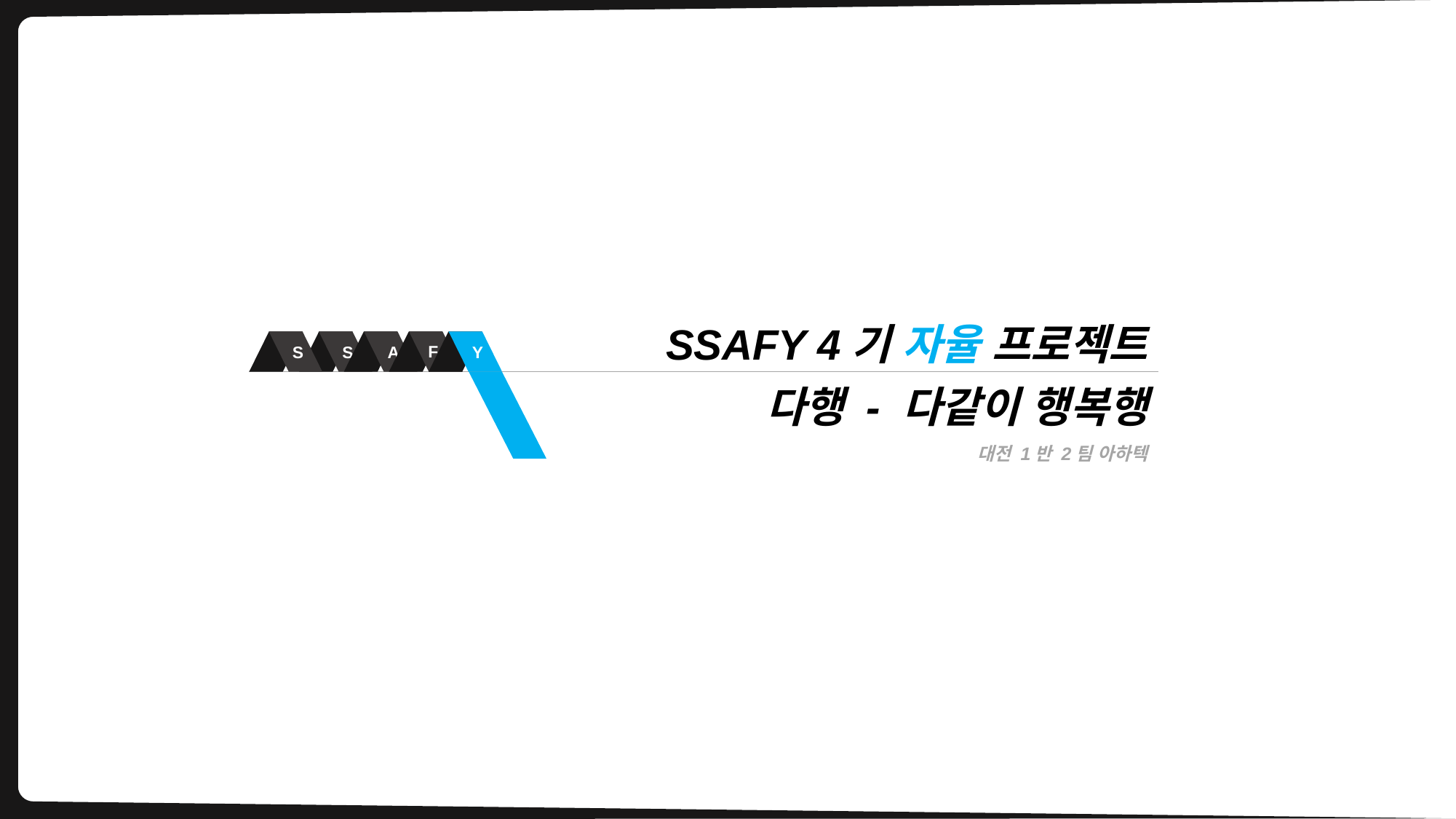

SSAFY 4기 자율 프로젝트

S

S

A

Y

F
다행 - 다같이 행복행
대전 1반 2팀 아하텍